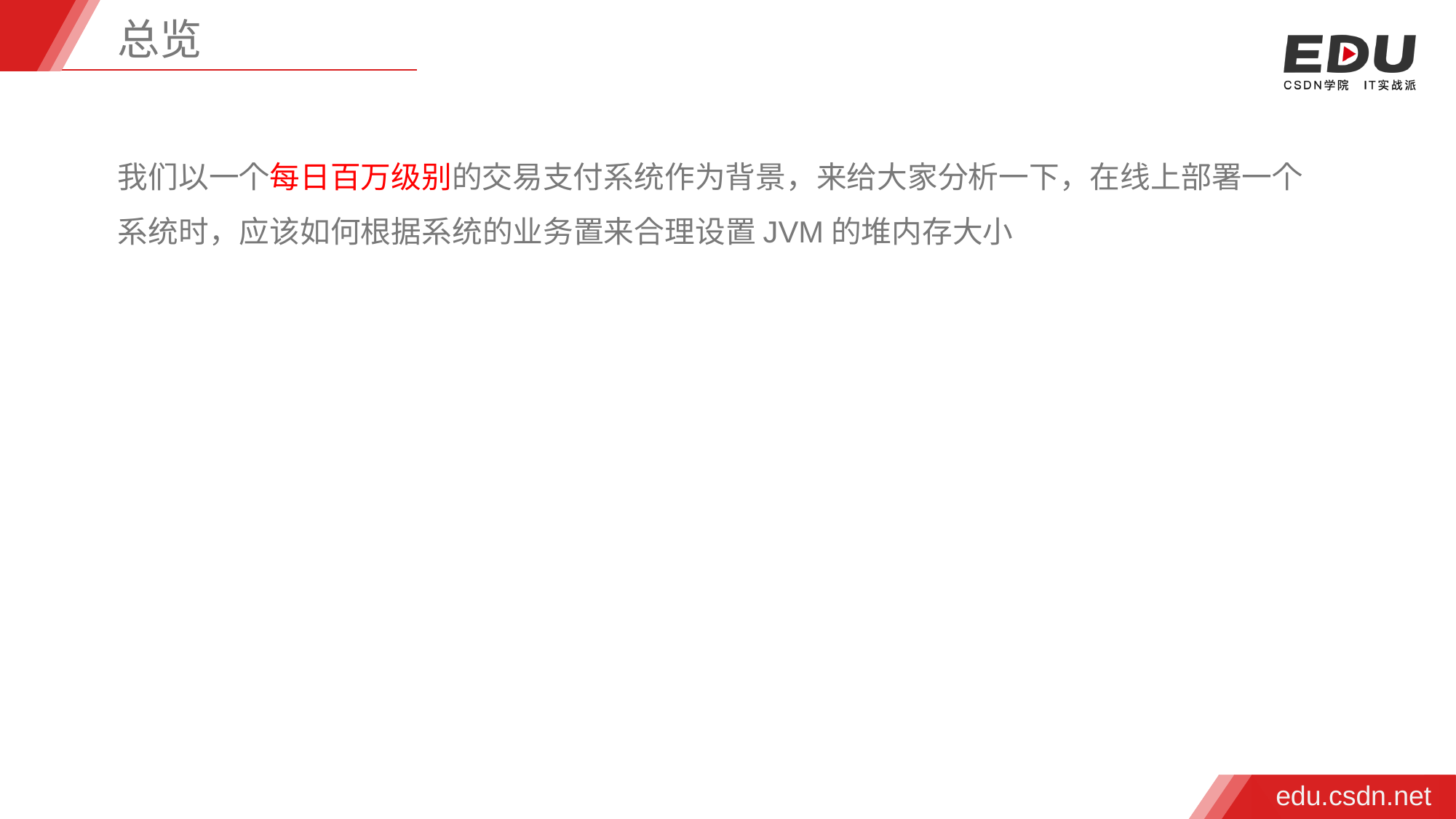

总览
我们以一个每日百万级别的交易支付系统作为背景，来给大家分析一下，在线上部署一个系统时，应该如何根据系统的业务置来合理设置JVM的堆内存大小
edu.csdn.net